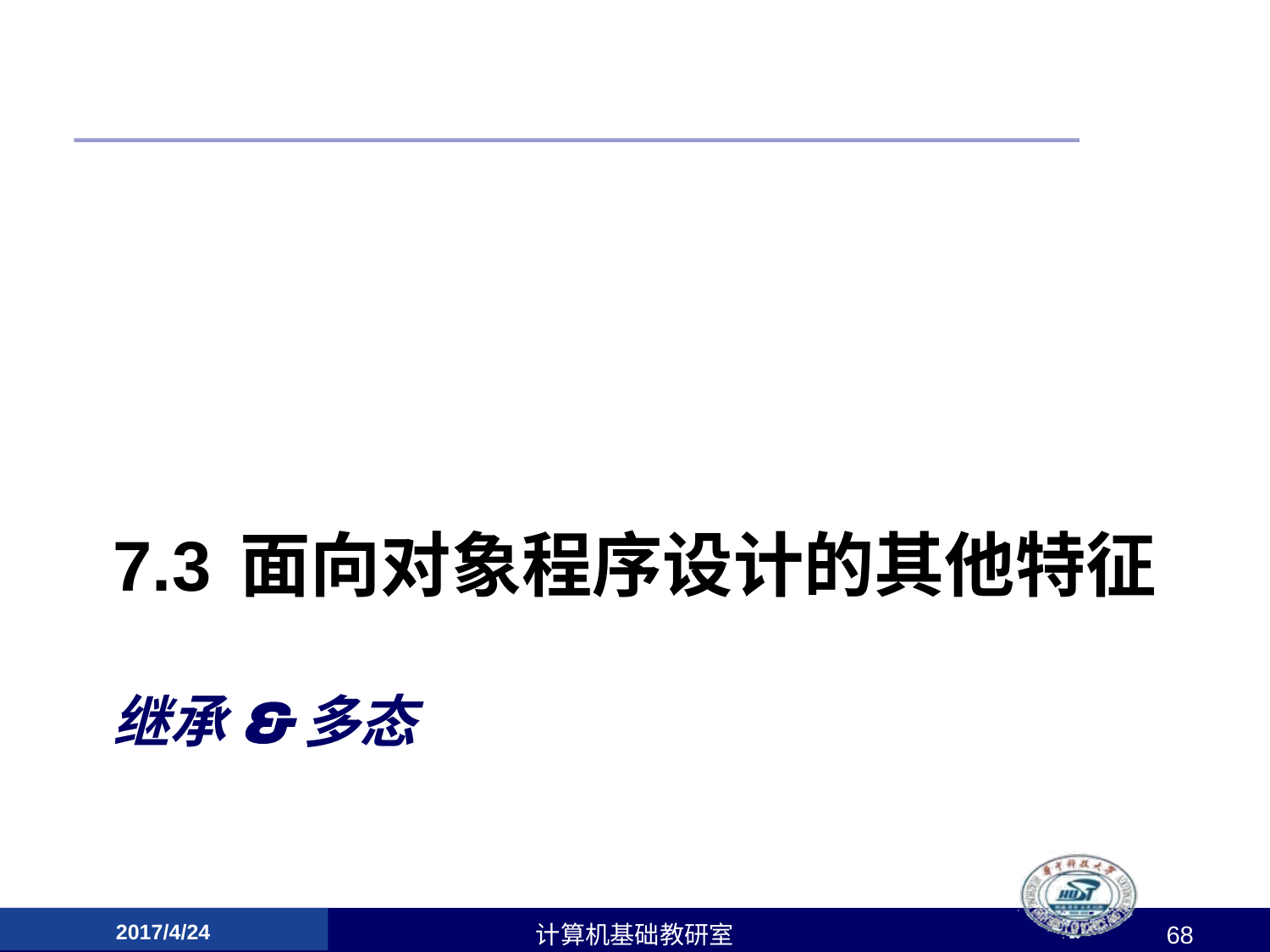

7.3	面向对象程序设计的其他特征
# 继承&多态
2017/4/24
计算机基础教研室
68